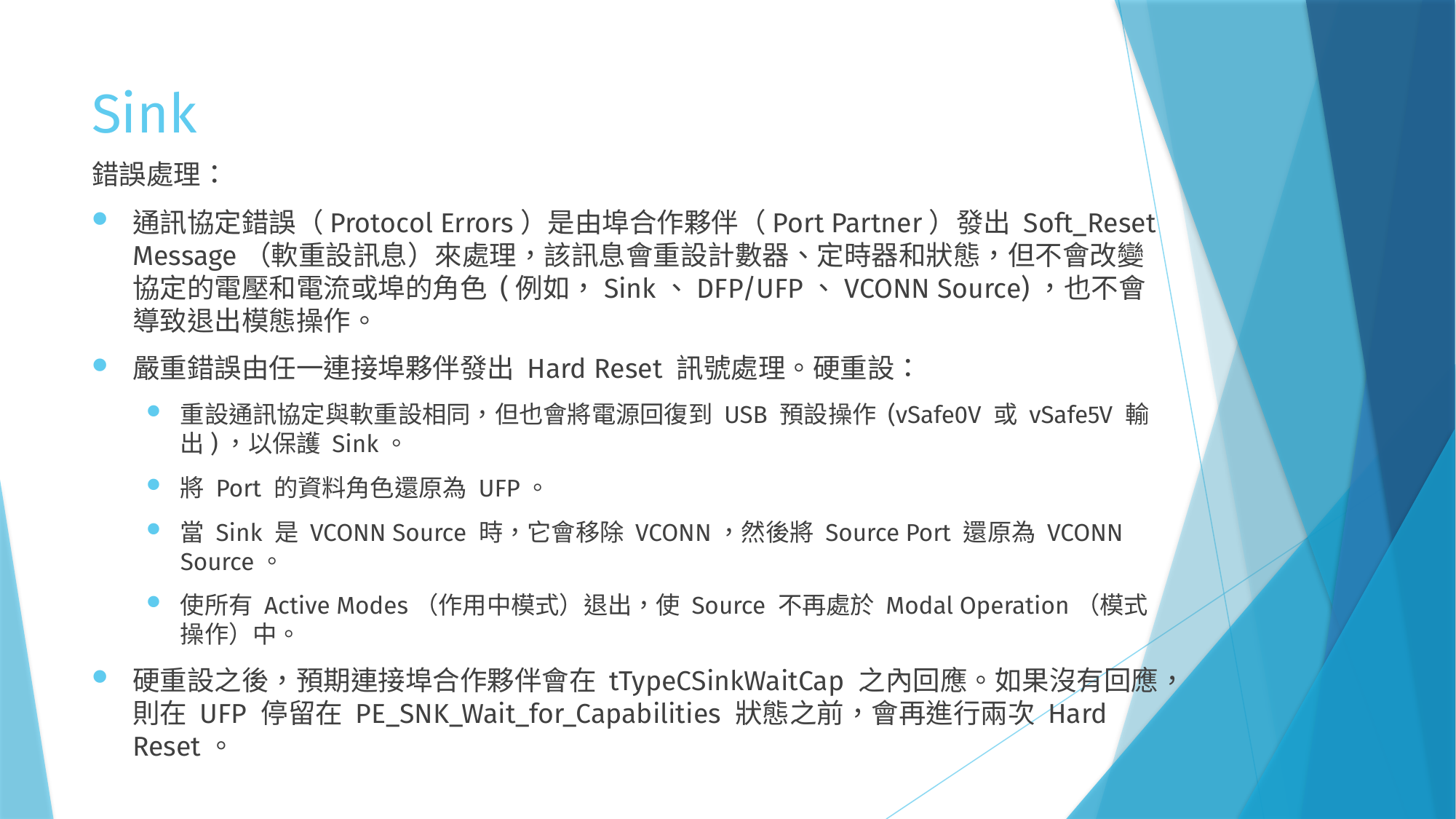

# Sink
錯誤處理：
通訊協定錯誤（Protocol Errors）是由埠合作夥伴（Port Partner）發出 Soft_Reset Message（軟重設訊息）來處理，該訊息會重設計數器、定時器和狀態，但不會改變協定的電壓和電流或埠的角色 (例如，Sink、DFP/UFP、VCONN Source)，也不會導致退出模態操作。
嚴重錯誤由任一連接埠夥伴發出 Hard Reset 訊號處理。硬重設：
重設通訊協定與軟重設相同，但也會將電源回復到 USB 預設操作 (vSafe0V 或 vSafe5V 輸出)，以保護 Sink。
將 Port 的資料角色還原為 UFP。
當 Sink 是 VCONN Source 時，它會移除 VCONN，然後將 Source Port 還原為 VCONN Source。
使所有 Active Modes（作用中模式）退出，使 Source 不再處於 Modal Operation（模式操作）中。
硬重設之後，預期連接埠合作夥伴會在 tTypeCSinkWaitCap 之內回應。如果沒有回應，則在 UFP 停留在 PE_SNK_Wait_for_Capabilities 狀態之前，會再進行兩次 Hard Reset。